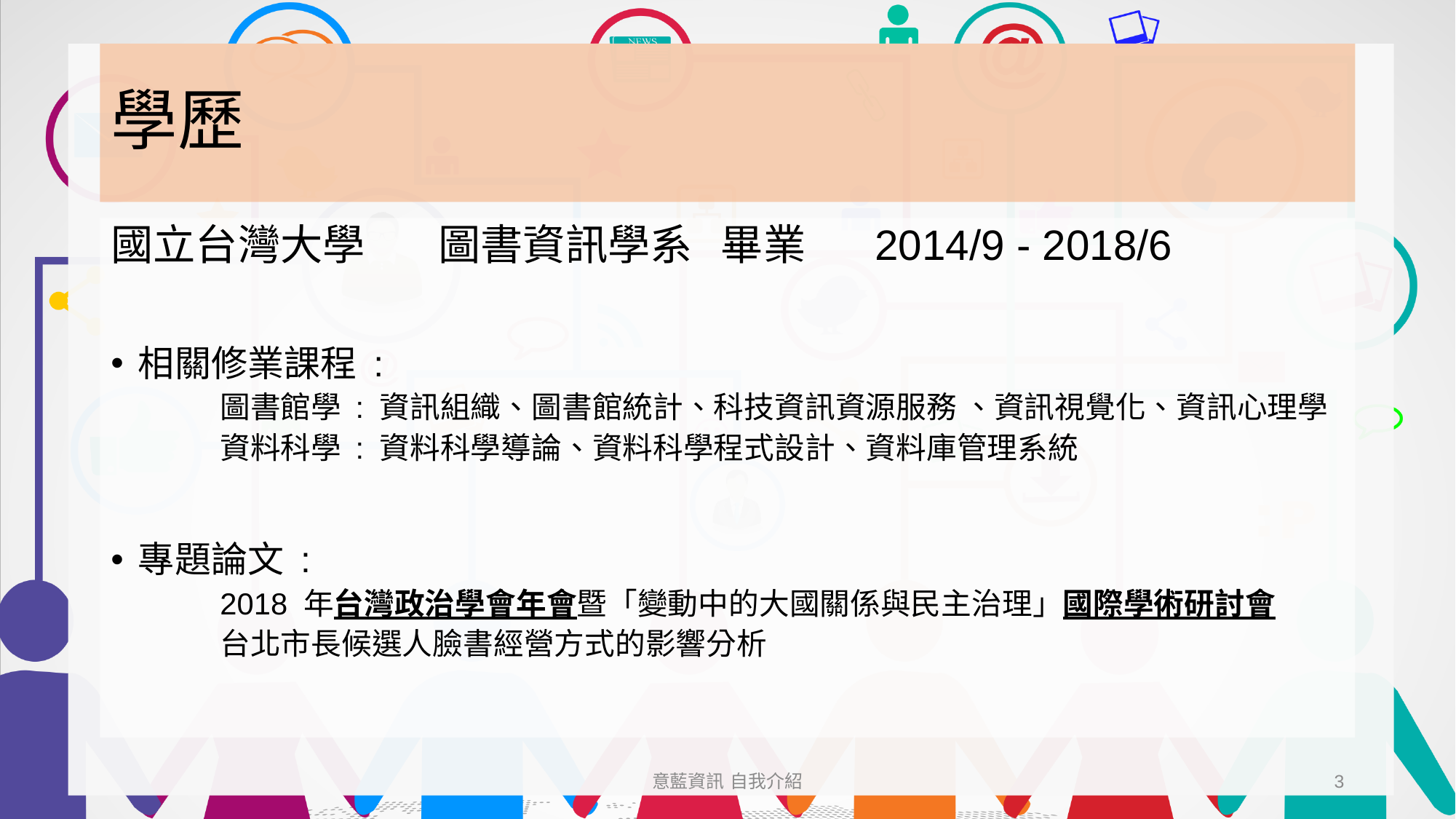

# 學歷
國立台灣大學	圖書資訊學系   畢業	2014/9 - 2018/6

相關修業課程 :
圖書館學 : 資訊組織、圖書館統計、科技資訊資源服務 、資訊視覺化、資訊心理學
資料科學 : 資料科學導論、資料科學程式設計、資料庫管理系統

專題論文 :
2018 年台灣政治學會年會暨「變動中的大國關係與民主治理」國際學術研討會
台北市長候選人臉書經營方式的影響分析

意藍資訊 自我介紹
3